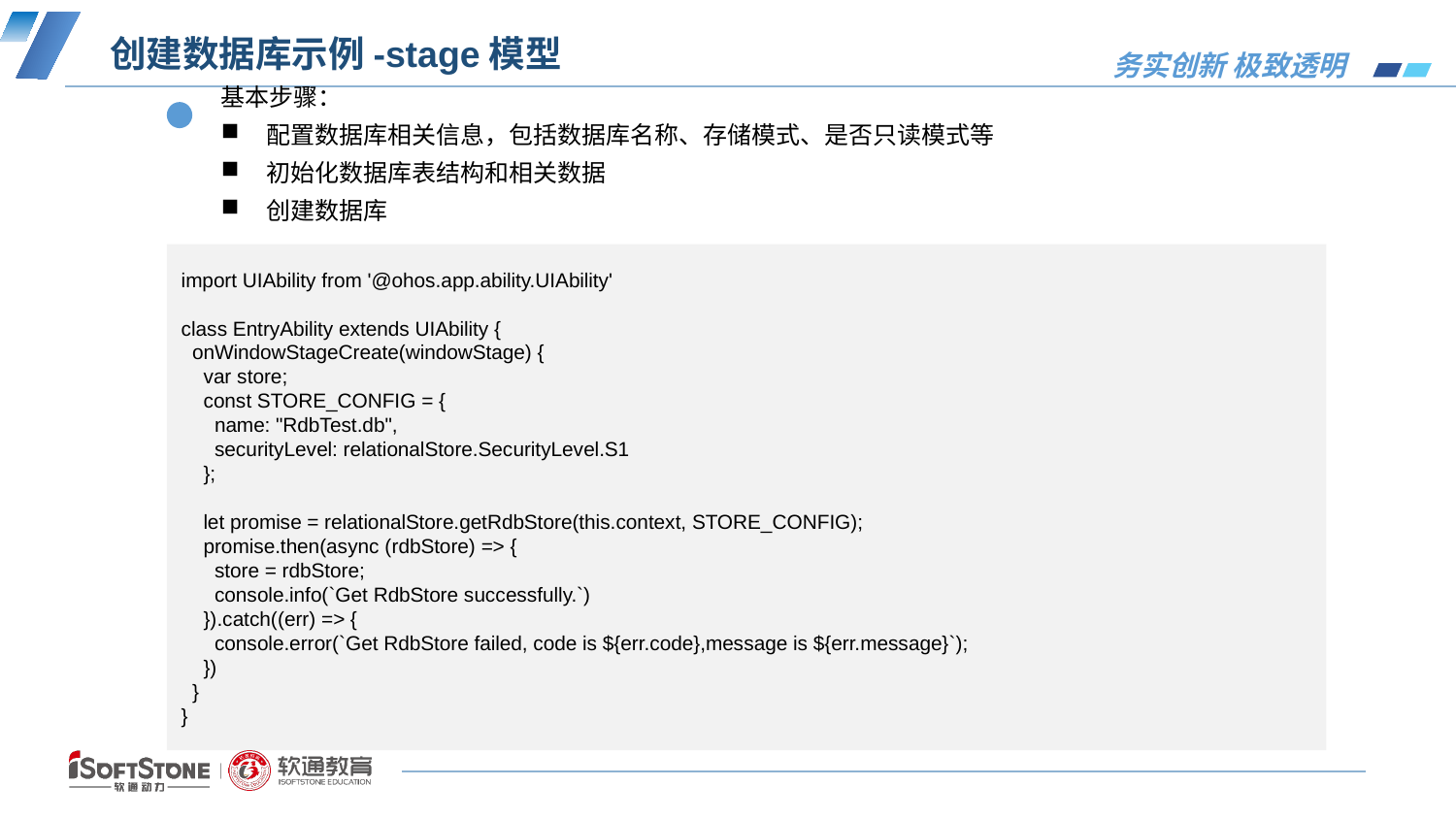

# 创建数据库示例-stage模型
基本步骤：
配置数据库相关信息，包括数据库名称、存储模式、是否只读模式等
初始化数据库表结构和相关数据
创建数据库

import UIAbility from '@ohos.app.ability.UIAbility'

class EntryAbility extends UIAbility {
  onWindowStageCreate(windowStage) {
    var store;
    const STORE_CONFIG = {
      name: "RdbTest.db",
      securityLevel: relationalStore.SecurityLevel.S1
    };

    let promise = relationalStore.getRdbStore(this.context, STORE_CONFIG);
    promise.then(async (rdbStore) => {
      store = rdbStore;
      console.info(`Get RdbStore successfully.`)
    }).catch((err) => {
      console.error(`Get RdbStore failed, code is ${err.code},message is ${err.message}`);
    })
  }
}